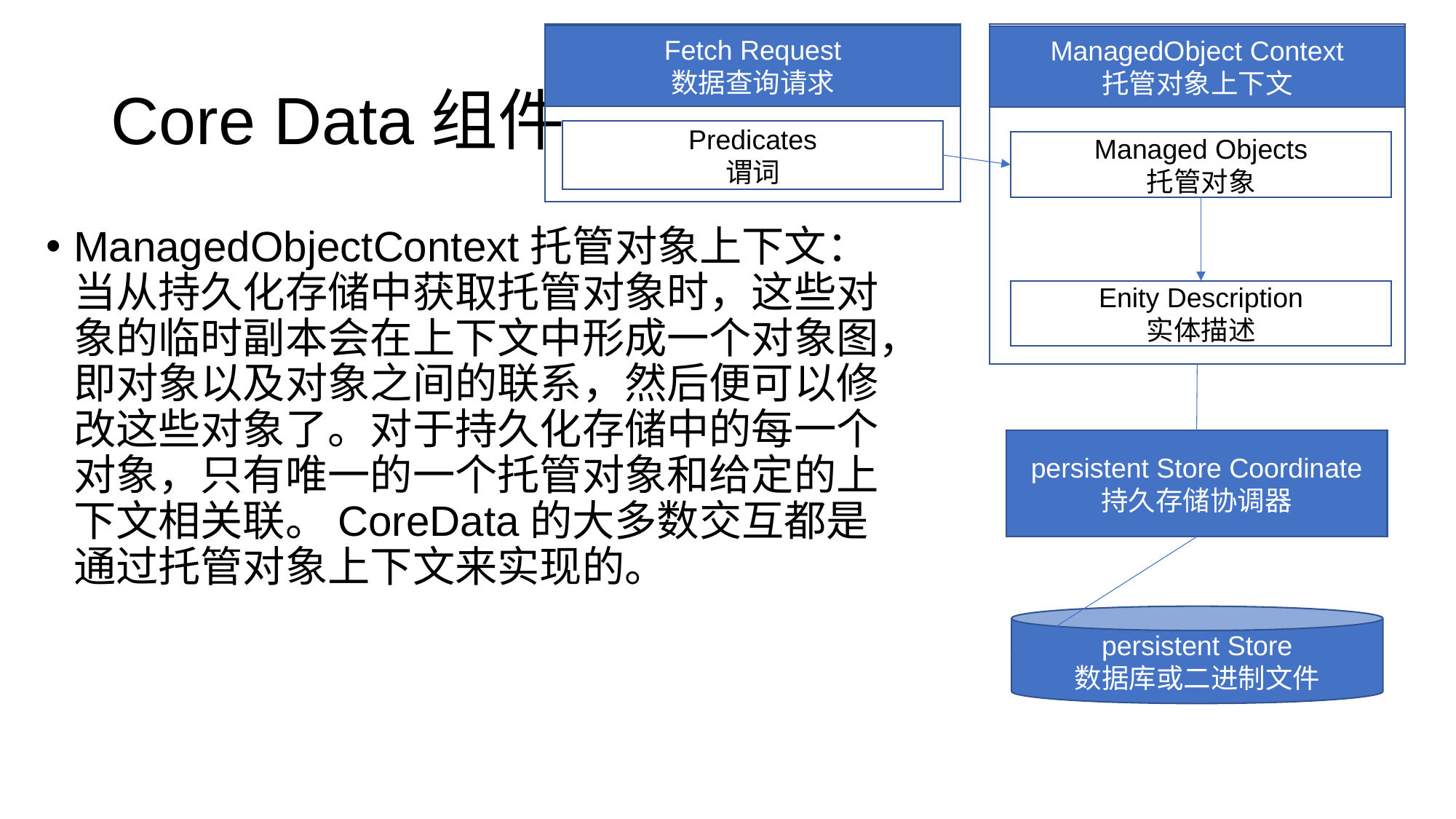

Fetch Request
数据查询请求
Predicates
谓词

ManagedObject Context
托管对象上下文
Managed Objects
托管对象
Enity Description
实体描述
persistent Store Coordinate
持久存储协调器
persistent Store
数据库或二进制文件
# Core Data组件
ManagedObjectContext托管对象上下文：当从持久化存储中获取托管对象时，这些对象的临时副本会在上下文中形成一个对象图，即对象以及对象之间的联系，然后便可以修改这些对象了。对于持久化存储中的每一个对象，只有唯一的一个托管对象和给定的上下文相关联。CoreData的大多数交互都是通过托管对象上下文来实现的。